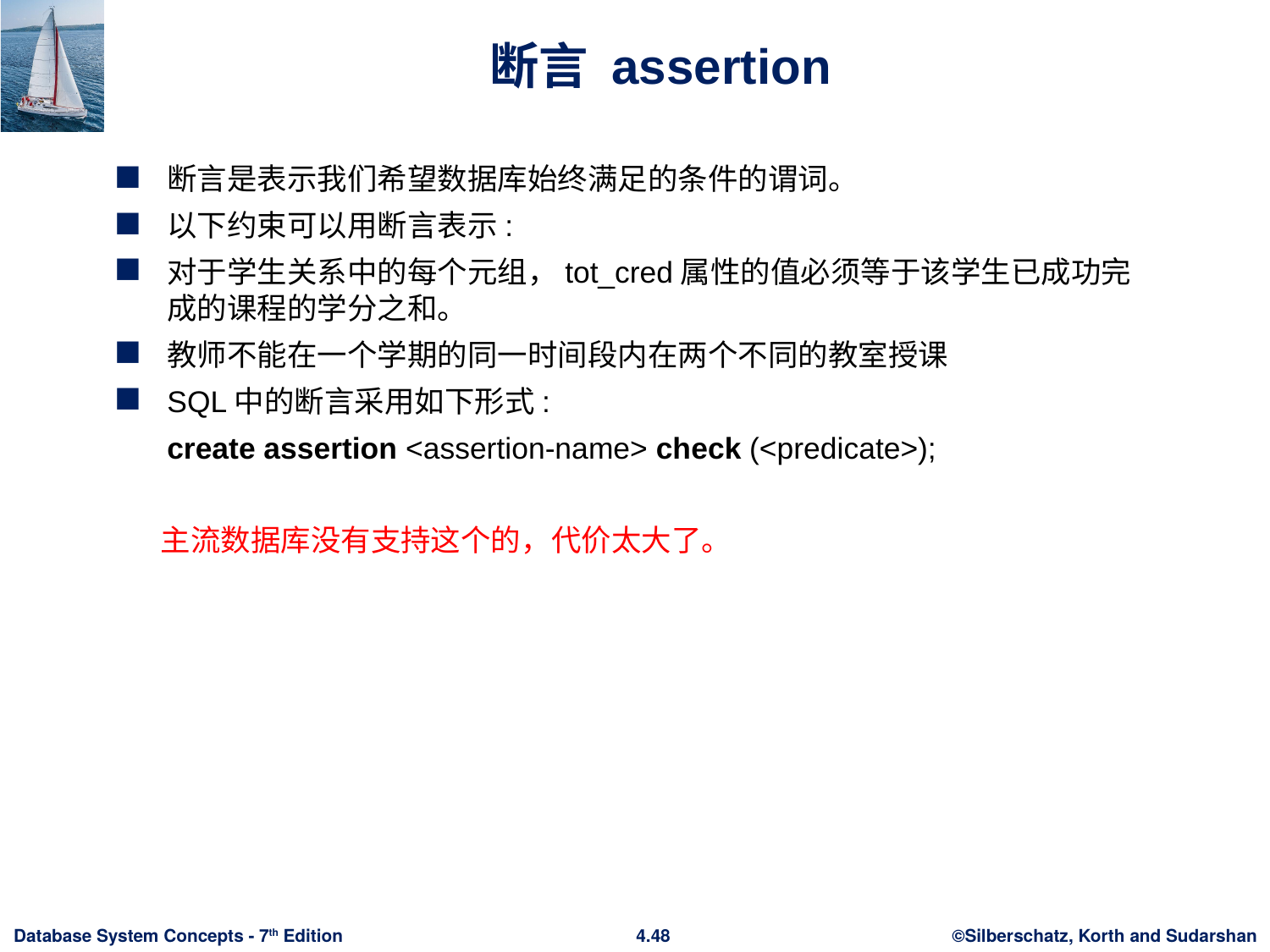

# 断言 assertion
断言是表示我们希望数据库始终满足的条件的谓词。
以下约束可以用断言表示:
对于学生关系中的每个元组，tot_cred属性的值必须等于该学生已成功完成的课程的学分之和。
教师不能在一个学期的同一时间段内在两个不同的教室授课
SQL中的断言采用如下形式:
	create assertion <assertion-name> check (<predicate>);

     主流数据库没有支持这个的，代价太大了。